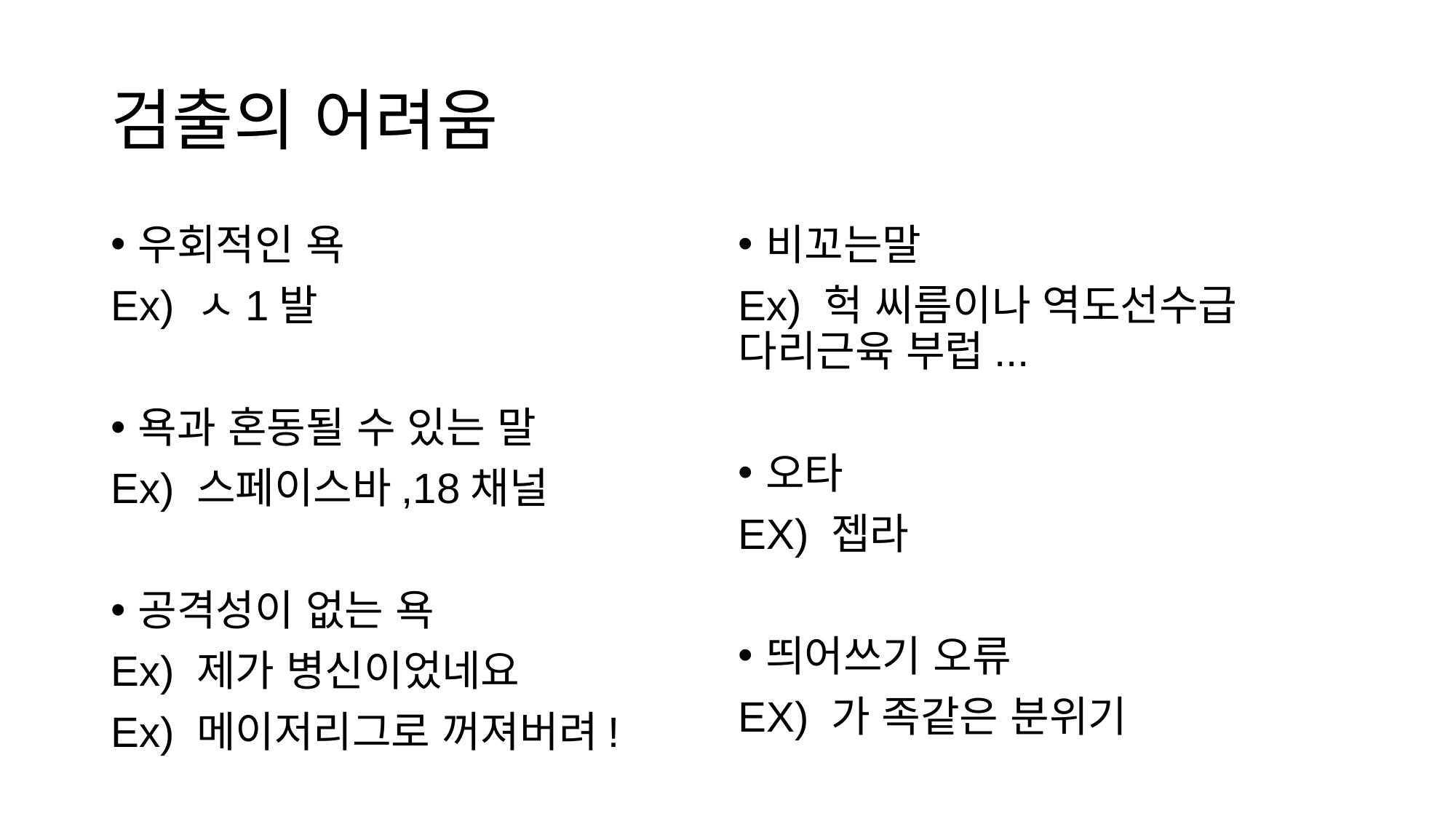

# 검출의 어려움
우회적인 욕
Ex) ㅅ1발

욕과 혼동될 수 있는 말
Ex) 스페이스바,18채널

공격성이 없는 욕
Ex) 제가 병신이었네요
Ex) 메이저리그로 꺼져버려!

비꼬는말
Ex) 헉 씨름이나 역도선수급 다리근육 부럽...

오타
EX) 젭라

띄어쓰기 오류
EX) 가 족같은 분위기